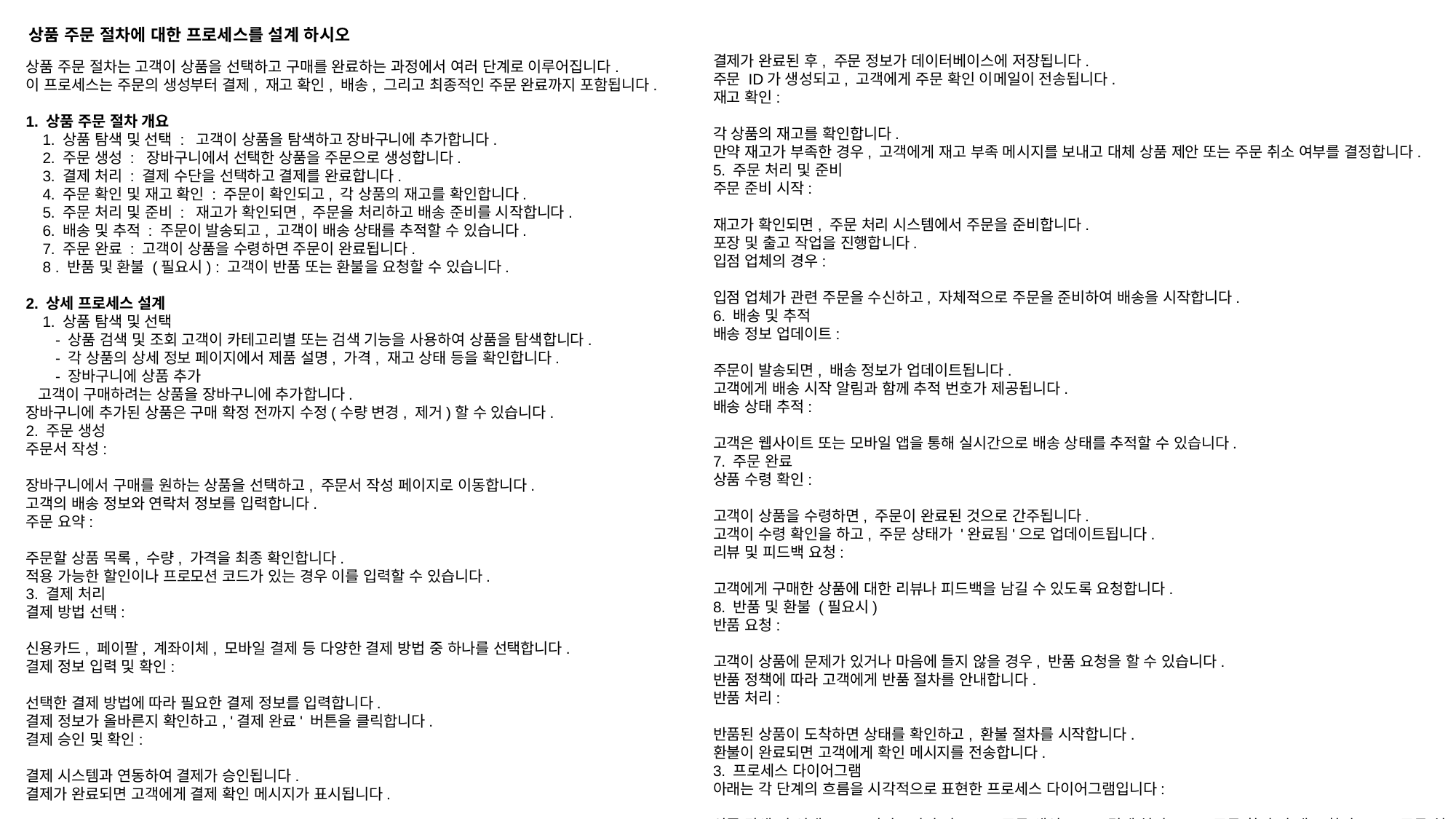

상품 주문 절차에 대한 프로세스를 설계 하시오
결제가 완료된 후, 주문 정보가 데이터베이스에 저장됩니다.
주문 ID가 생성되고, 고객에게 주문 확인 이메일이 전송됩니다.
재고 확인:

각 상품의 재고를 확인합니다.
만약 재고가 부족한 경우, 고객에게 재고 부족 메시지를 보내고 대체 상품 제안 또는 주문 취소 여부를 결정합니다.
5. 주문 처리 및 준비
주문 준비 시작:

재고가 확인되면, 주문 처리 시스템에서 주문을 준비합니다.
포장 및 출고 작업을 진행합니다.
입점 업체의 경우:

입점 업체가 관련 주문을 수신하고, 자체적으로 주문을 준비하여 배송을 시작합니다.
6. 배송 및 추적
배송 정보 업데이트:

주문이 발송되면, 배송 정보가 업데이트됩니다.
고객에게 배송 시작 알림과 함께 추적 번호가 제공됩니다.
배송 상태 추적:

고객은 웹사이트 또는 모바일 앱을 통해 실시간으로 배송 상태를 추적할 수 있습니다.
7. 주문 완료
상품 수령 확인:

고객이 상품을 수령하면, 주문이 완료된 것으로 간주됩니다.
고객이 수령 확인을 하고, 주문 상태가 '완료됨'으로 업데이트됩니다.
리뷰 및 피드백 요청:

고객에게 구매한 상품에 대한 리뷰나 피드백을 남길 수 있도록 요청합니다.
8. 반품 및 환불 (필요시)
반품 요청:

고객이 상품에 문제가 있거나 마음에 들지 않을 경우, 반품 요청을 할 수 있습니다.
반품 정책에 따라 고객에게 반품 절차를 안내합니다.
반품 처리:

반품된 상품이 도착하면 상태를 확인하고, 환불 절차를 시작합니다.
환불이 완료되면 고객에게 확인 메시지를 전송합니다.
3. 프로세스 다이어그램
아래는 각 단계의 흐름을 시각적으로 표현한 프로세스 다이어그램입니다:

상품 탐색 및 선택 -> 2. 장바구니 추가 -> 3. 주문 생성 -> 4. 결제 처리 -> 5. 주문 확인 및 재고 확인 -> 6. 주문 처리 및 준비 -> 7. 배송 및 추적 -> 8. 주문 완료
[반품 및 환불]은 주문 완료 후 별도의 절차로 관리됩니다.
4. 성능 및 확장성 고려
캐싱 사용: 자주 조회되는 상품 정보를 캐시하여 탐색 속도를 향상시킵니다.
비동기 처리: 결제 승인, 재고 확인 등의 작업을 비동기적으로 처리하여 주문 처리 속도를 개선합니다.
로드 밸런싱: 주문 생성 및 결제 처리 시 부하가 발생하지 않도록 로드 밸런서를 통해 트래픽을 분산합니다.
결론
이 주문 프로세스 설계는 고객이 주문을 신속하게 처리하고, 시스템 성능을 유지할 수 있도록 설계되었습니다. 모든 단계가 명확하게 정의되어 있으며, 각 단계에서 발생할 수 있는 예외 처리도 고려하여 안정적인 주문 처리를 보장합니다.
상품 주문 절차는 고객이 상품을 선택하고 구매를 완료하는 과정에서 여러 단계로 이루어집니다.
이 프로세스는 주문의 생성부터 결제, 재고 확인, 배송, 그리고 최종적인 주문 완료까지 포함됩니다.

1. 상품 주문 절차 개요
    1. 상품 탐색 및 선택 :  고객이 상품을 탐색하고 장바구니에 추가합니다.
    2. 주문 생성 :  장바구니에서 선택한 상품을 주문으로 생성합니다.
    3. 결제 처리 : 결제 수단을 선택하고 결제를 완료합니다.
    4. 주문 확인 및 재고 확인 : 주문이 확인되고, 각 상품의 재고를 확인합니다.
    5. 주문 처리 및 준비 :  재고가 확인되면, 주문을 처리하고 배송 준비를 시작합니다.
    6. 배송 및 추적 : 주문이 발송되고, 고객이 배송 상태를 추적할 수 있습니다.
    7. 주문 완료 : 고객이 상품을 수령하면 주문이 완료됩니다.
    8 . 반품 및 환불 (필요시) : 고객이 반품 또는 환불을 요청할 수 있습니다.

2. 상세 프로세스 설계
    1. 상품 탐색 및 선택
       - 상품 검색 및 조회 고객이 카테고리별 또는 검색 기능을 사용하여 상품을 탐색합니다.
       - 각 상품의 상세 정보 페이지에서 제품 설명, 가격, 재고 상태 등을 확인합니다.
       - 장바구니에 상품 추가
  고객이 구매하려는 상품을 장바구니에 추가합니다.
장바구니에 추가된 상품은 구매 확정 전까지 수정(수량 변경, 제거)할 수 있습니다.
2. 주문 생성
주문서 작성:

장바구니에서 구매를 원하는 상품을 선택하고, 주문서 작성 페이지로 이동합니다.
고객의 배송 정보와 연락처 정보를 입력합니다.
주문 요약:

주문할 상품 목록, 수량, 가격을 최종 확인합니다.
적용 가능한 할인이나 프로모션 코드가 있는 경우 이를 입력할 수 있습니다.
3. 결제 처리
결제 방법 선택:

신용카드, 페이팔, 계좌이체, 모바일 결제 등 다양한 결제 방법 중 하나를 선택합니다.
결제 정보 입력 및 확인:

선택한 결제 방법에 따라 필요한 결제 정보를 입력합니다.
결제 정보가 올바른지 확인하고, '결제 완료' 버튼을 클릭합니다.
결제 승인 및 확인:

결제 시스템과 연동하여 결제가 승인됩니다.
결제가 완료되면 고객에게 결제 확인 메시지가 표시됩니다.